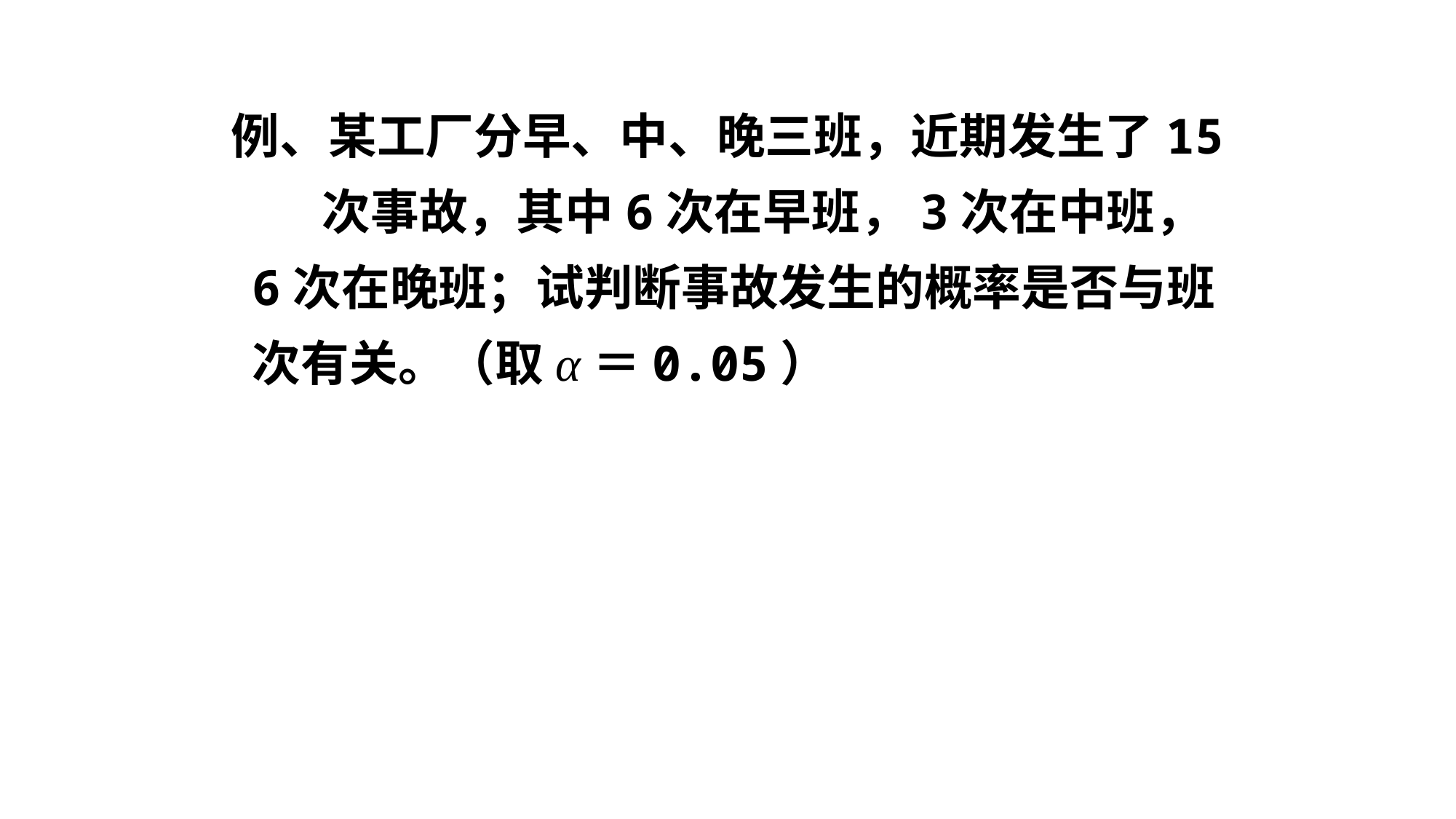

例、某工厂分早、中、晚三班，近期发生了15   次事故，其中6次在早班，3次在中班，6次在晚班；试判断事故发生的概率是否与班次有关。（取α＝0.05）